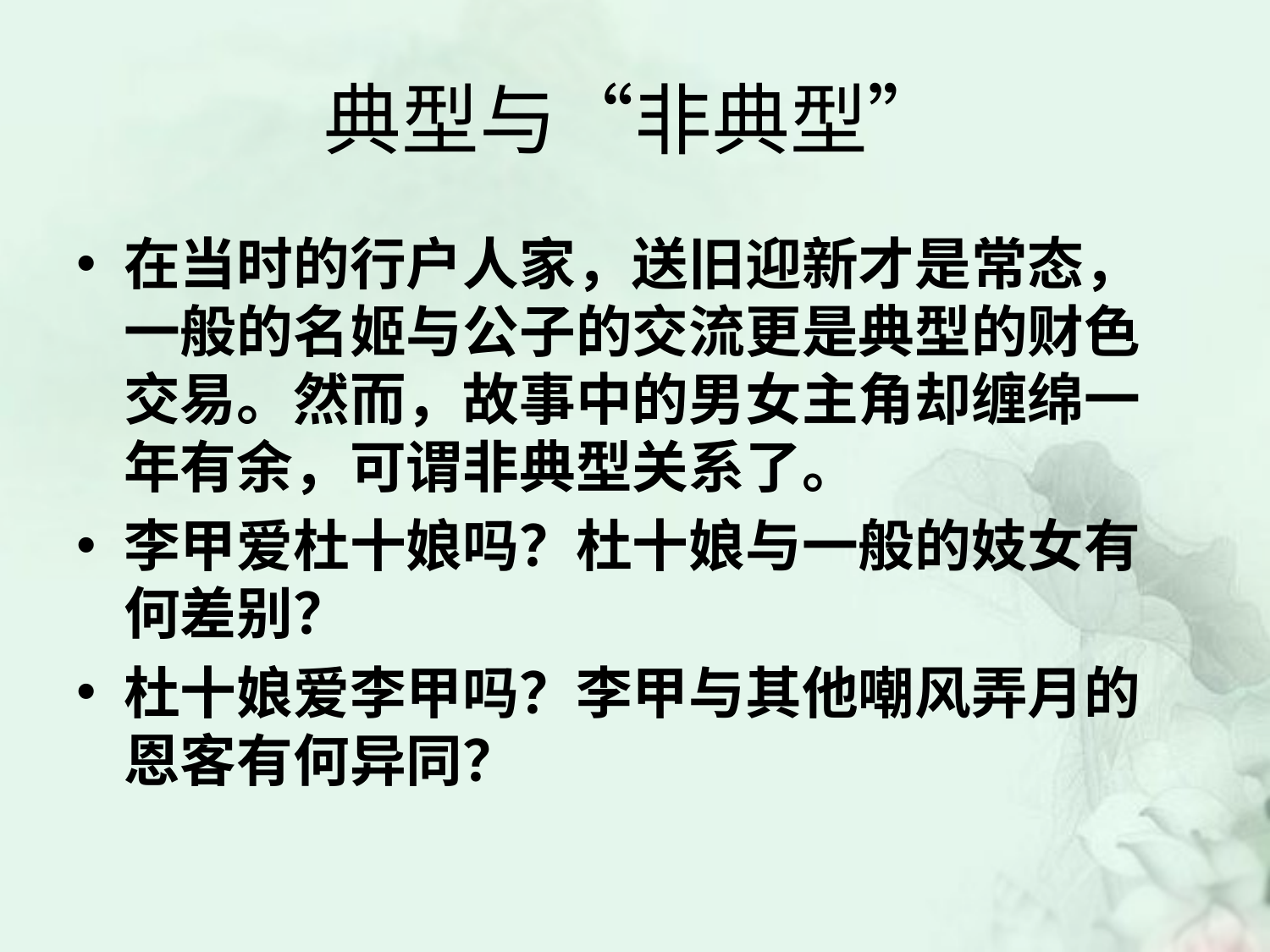

# 典型与“非典型”
在当时的行户人家，送旧迎新才是常态，一般的名姬与公子的交流更是典型的财色交易。然而，故事中的男女主角却缠绵一年有余，可谓非典型关系了。
李甲爱杜十娘吗？杜十娘与一般的妓女有何差别？
杜十娘爱李甲吗？李甲与其他嘲风弄月的恩客有何异同？